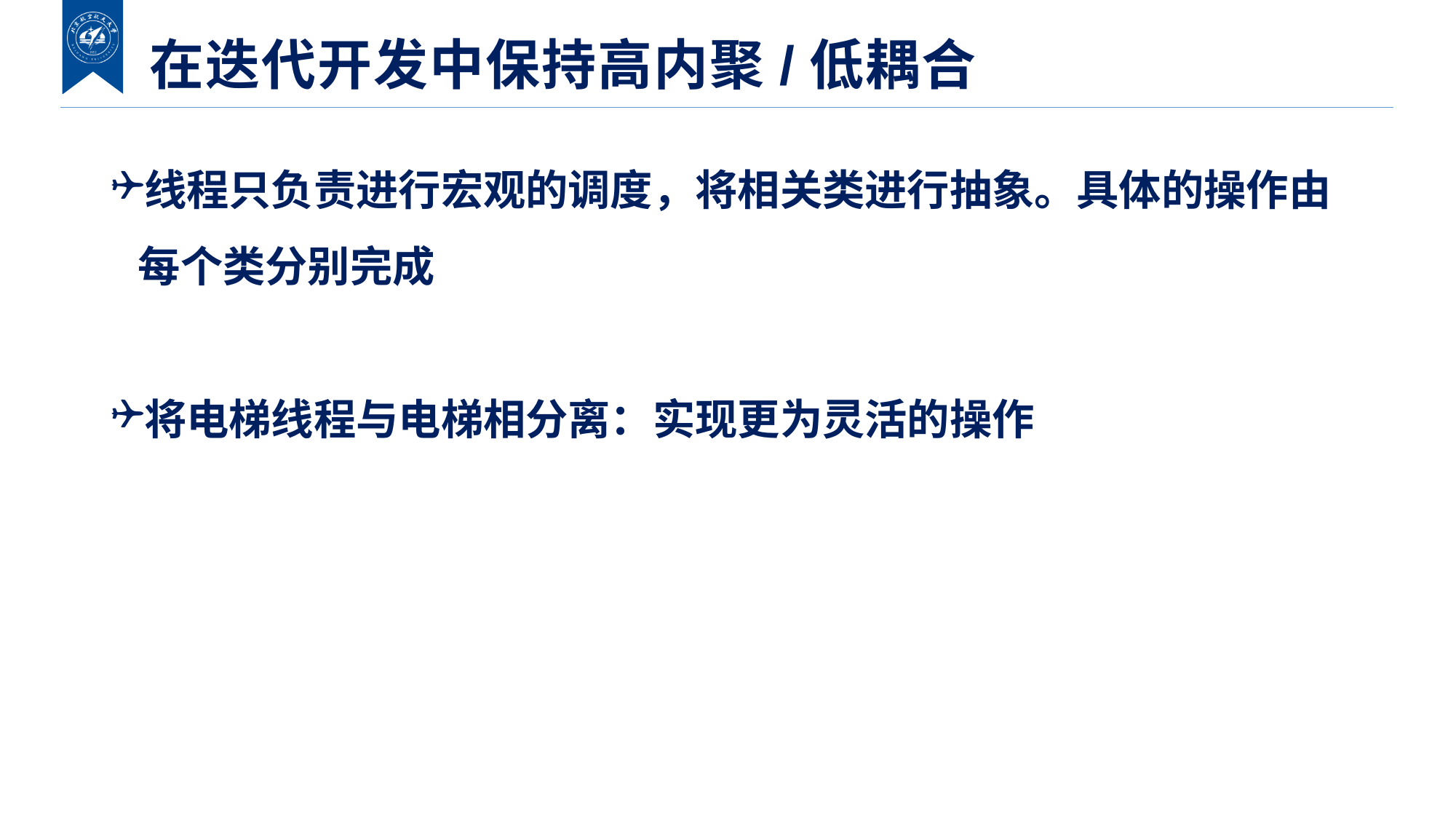

在迭代开发中保持高内聚/低耦合
线程只负责进行宏观的调度，将相关类进行抽象。具体的操作由每个类分别完成

将电梯线程与电梯相分离：实现更为灵活的操作